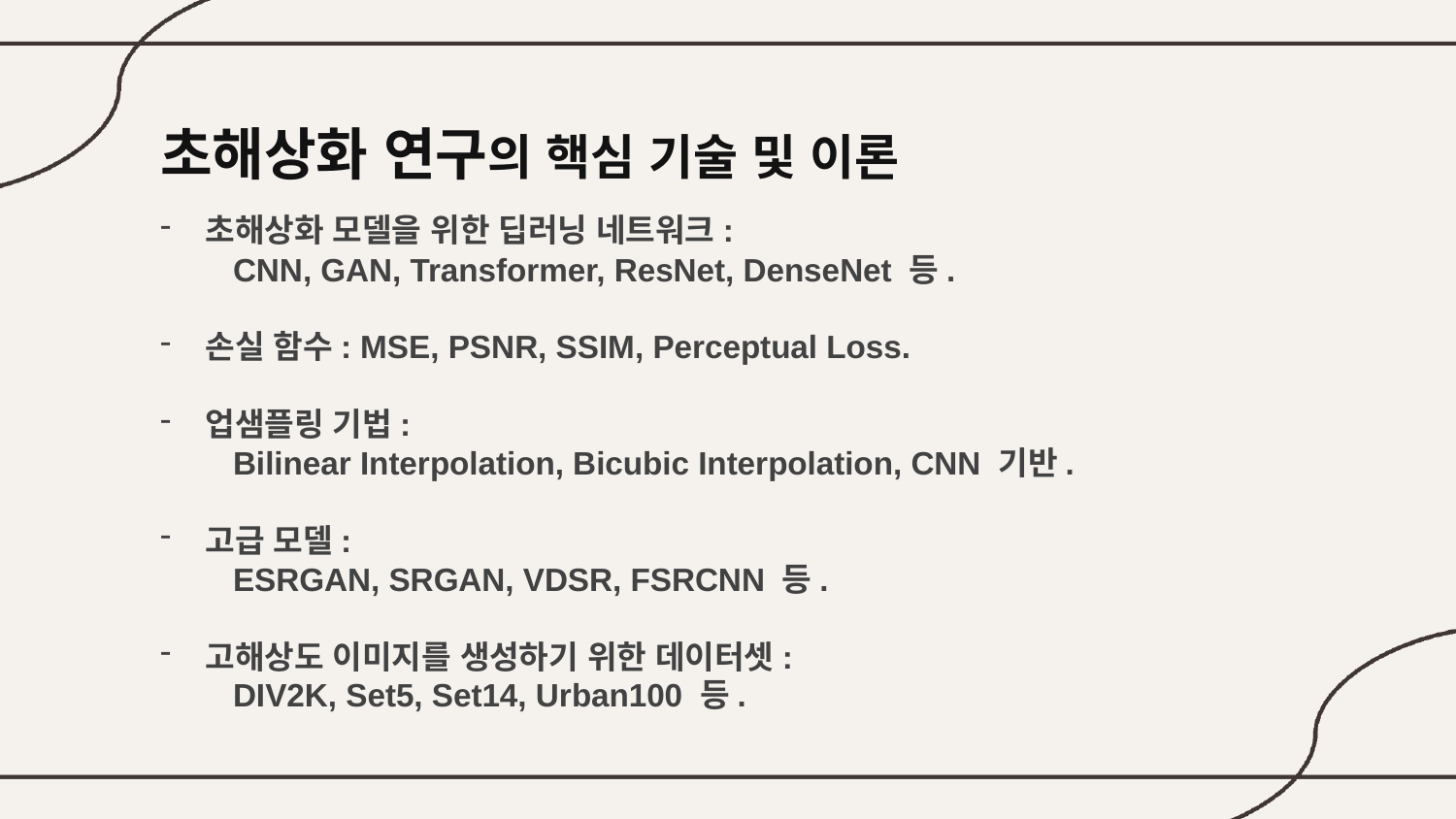

초해상화 연구의 핵심 기술 및 이론
초해상화 모델을 위한 딥러닝 네트워크:
CNN, GAN, Transformer, ResNet, DenseNet 등.

손실 함수: MSE, PSNR, SSIM, Perceptual Loss.

업샘플링 기법:
Bilinear Interpolation, Bicubic Interpolation, CNN 기반.

고급 모델:
ESRGAN, SRGAN, VDSR, FSRCNN 등.

고해상도 이미지를 생성하기 위한 데이터셋:
DIV2K, Set5, Set14, Urban100 등.